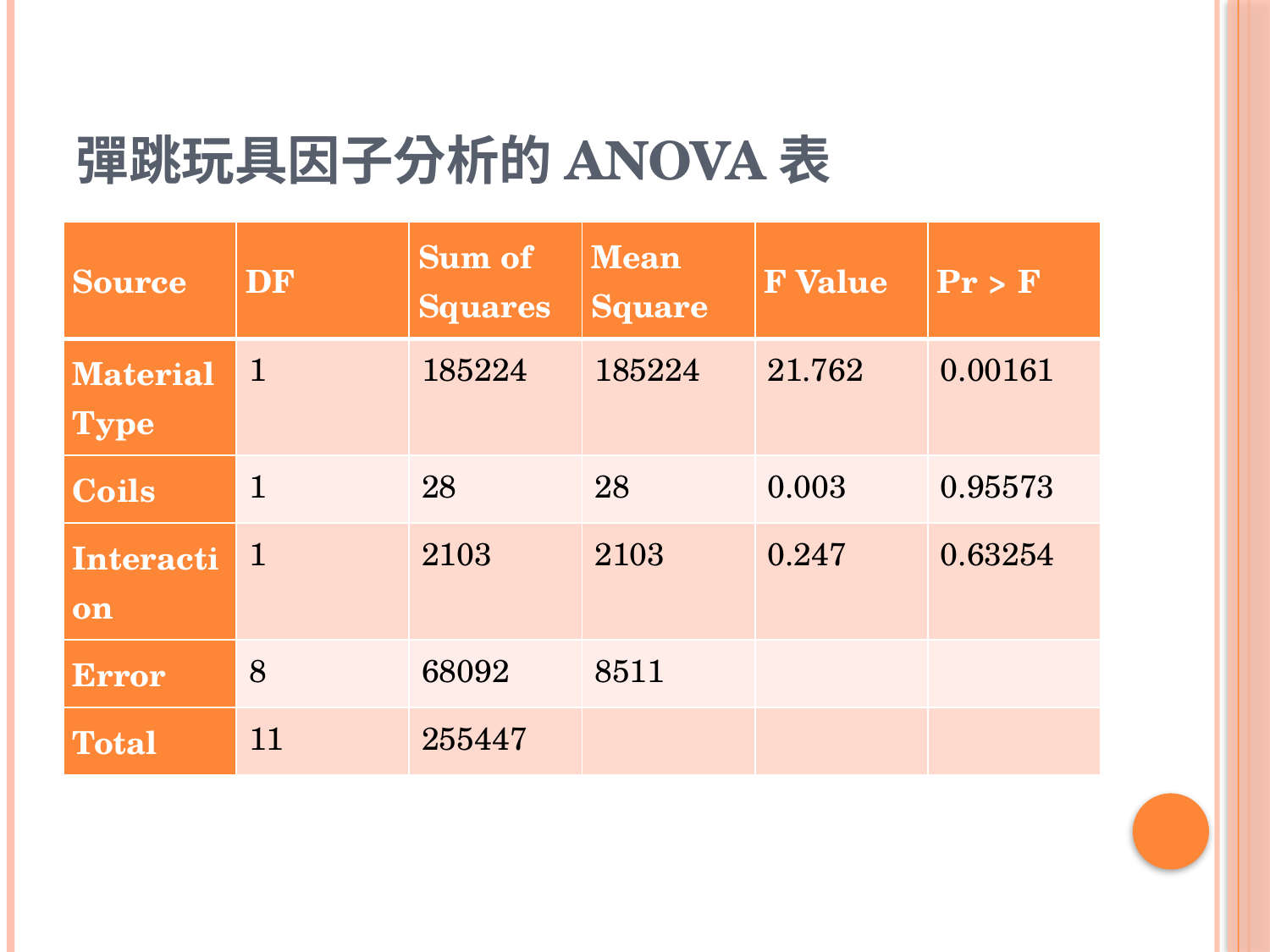

# 彈跳玩具因子分析的ANOVA表
| Source | DF | Sum of Squares | Mean Square | F Value | Pr > F |
| --- | --- | --- | --- | --- | --- |
| Material Type | 1 | 185224 | 185224 | 21.762 | 0.00161 |
| Coils | 1 | 28 | 28 | 0.003 | 0.95573 |
| Interaction | 1 | 2103 | 2103 | 0.247 | 0.63254 |
| Error | 8 | 68092 | 8511 |  |  |
| Total | 11 | 255447 |  |  |  |